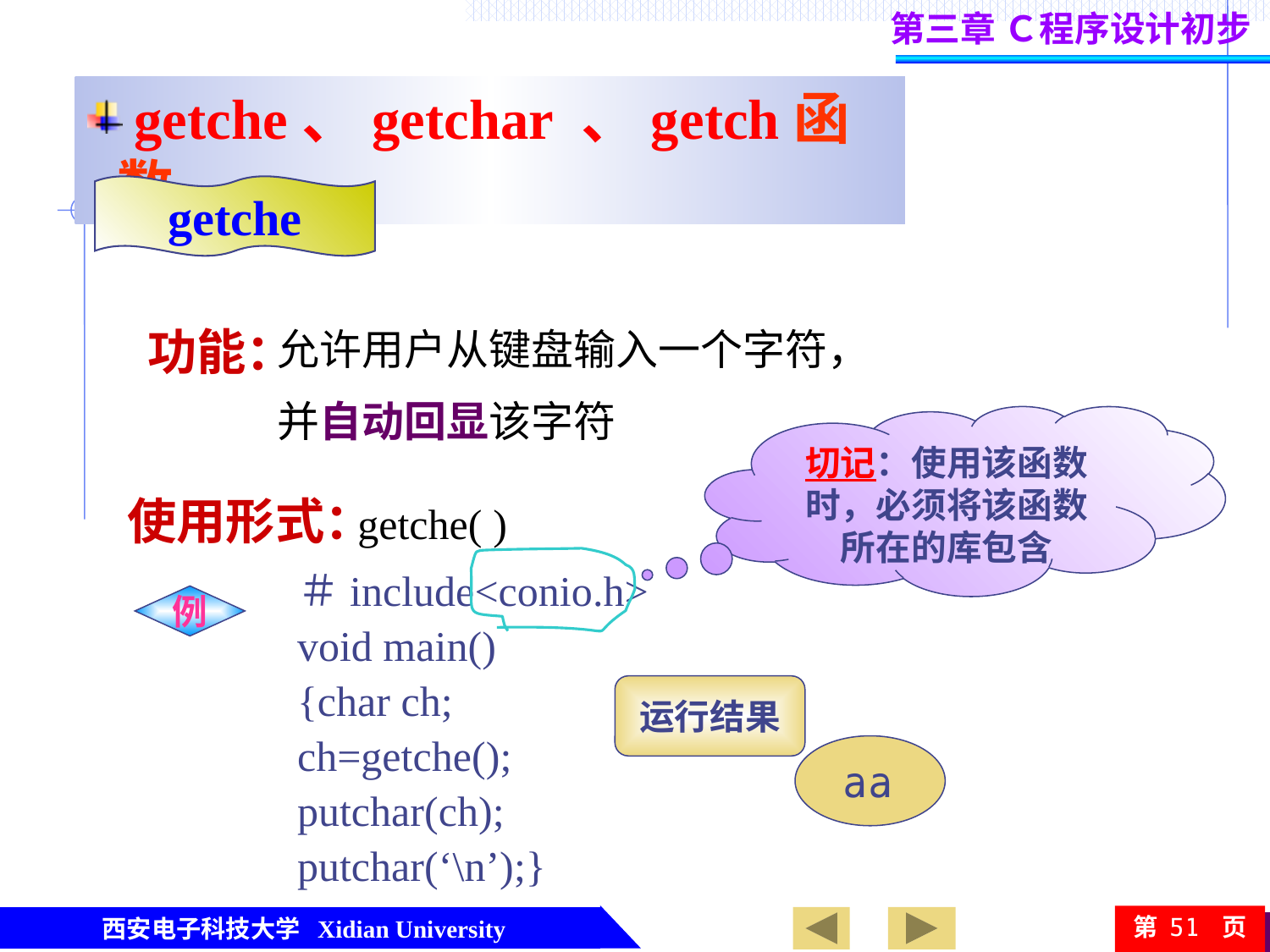

第三章 Ｃ程序设计初步

 getche、getchar 、getch函数
getche
功能：
允许用户从键盘输入一个字符，
并自动回显该字符
切记：使用该函数时，必须将该函数所在的库包含
使用形式：
getche( )

＃include<conio.h>
void main()
{char ch;
ch=getche();
putchar(ch);
putchar(‘\n’);}
例
运行结果
aa